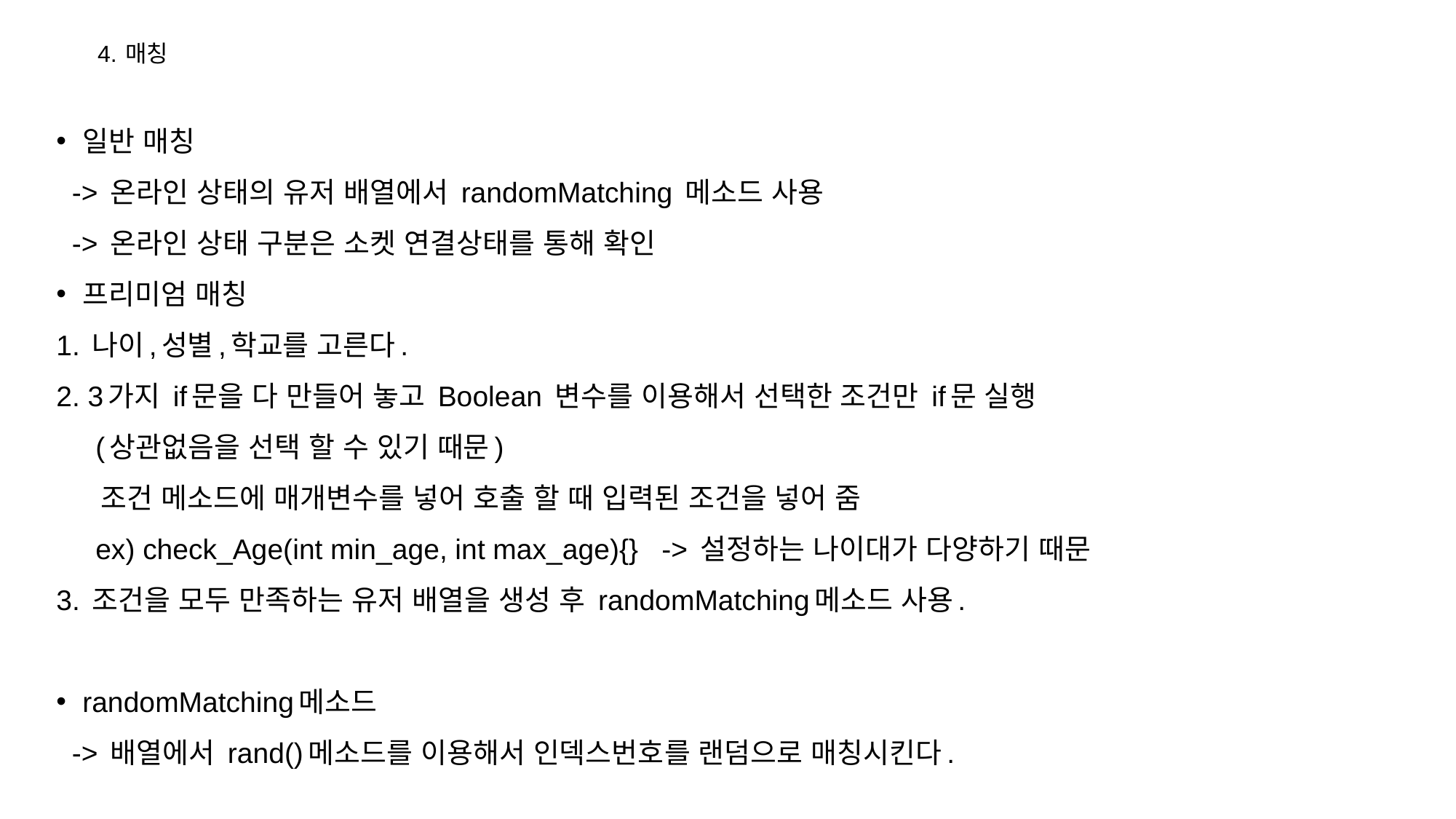

# 4. 매칭
일반 매칭
  -> 온라인 상태의 유저 배열에서 randomMatching 메소드 사용
  -> 온라인 상태 구분은 소켓 연결상태를 통해 확인
프리미엄 매칭
1. 나이,성별,학교를 고른다.
2. 3가지 if문을 다 만들어 놓고 Boolean 변수를 이용해서 선택한 조건만 if문 실행
     (상관없음을 선택 할 수 있기 때문)
     조건 메소드에 매개변수를 넣어 호출 할 때 입력된 조건을 넣어 줌
     ex) check_Age(int min_age, int max_age){}   -> 설정하는 나이대가 다양하기 때문
3. 조건을 모두 만족하는 유저 배열을 생성 후 randomMatching메소드 사용.

randomMatching메소드
  -> 배열에서 rand()메소드를 이용해서 인덱스번호를 랜덤으로 매칭시킨다.